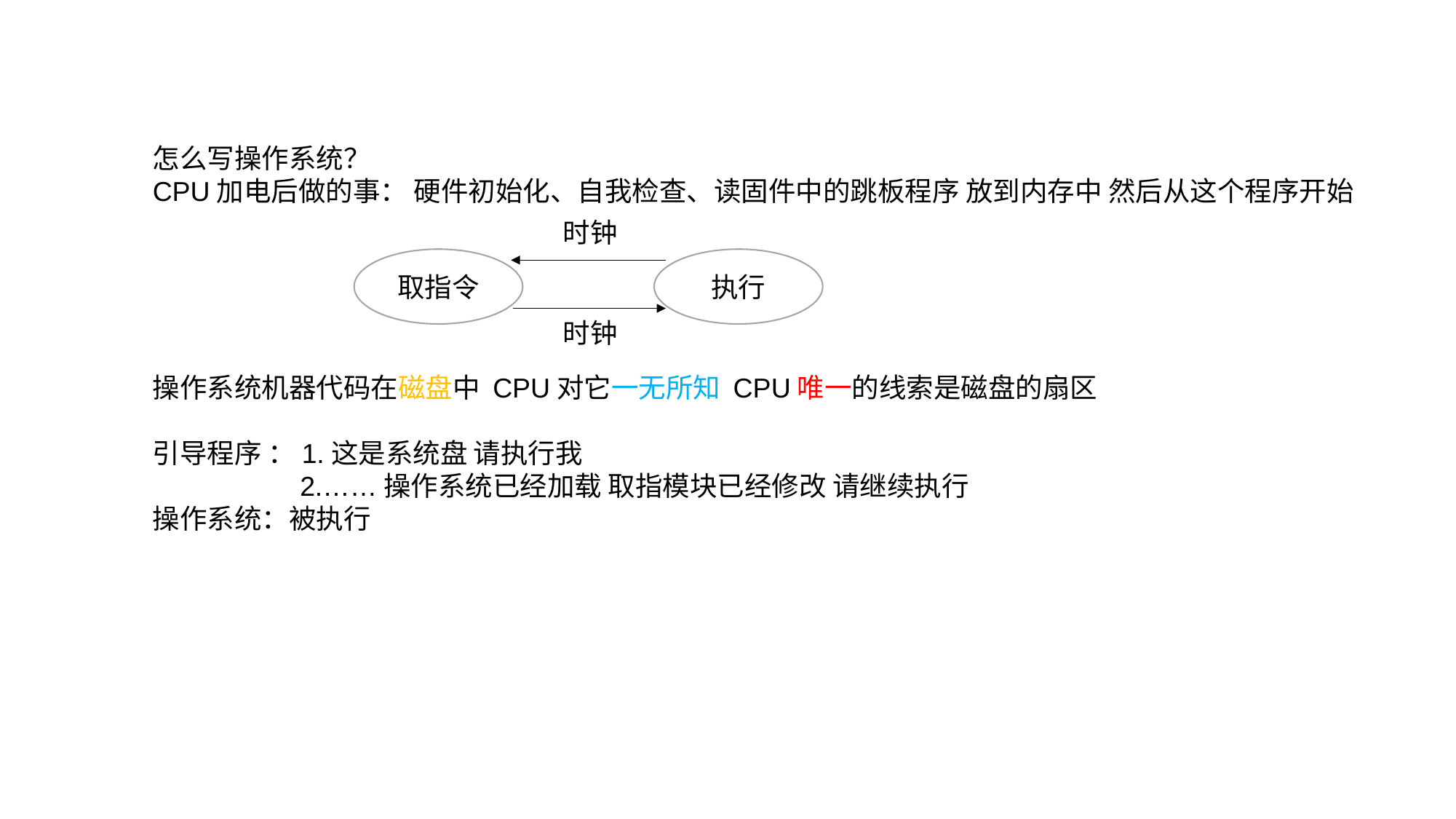

怎么写操作系统？
CPU加电后做的事： 硬件初始化、自我检查、读固件中的跳板程序 放到内存中 然后从这个程序开始

操作系统机器代码在磁盘中 CPU对它一无所知 CPU唯一的线索是磁盘的扇区

引导程序 ：1.这是系统盘 请执行我
	     2.……操作系统已经加载 取指模块已经修改 请继续执行
操作系统：被执行

时钟
取指令
执行
时钟